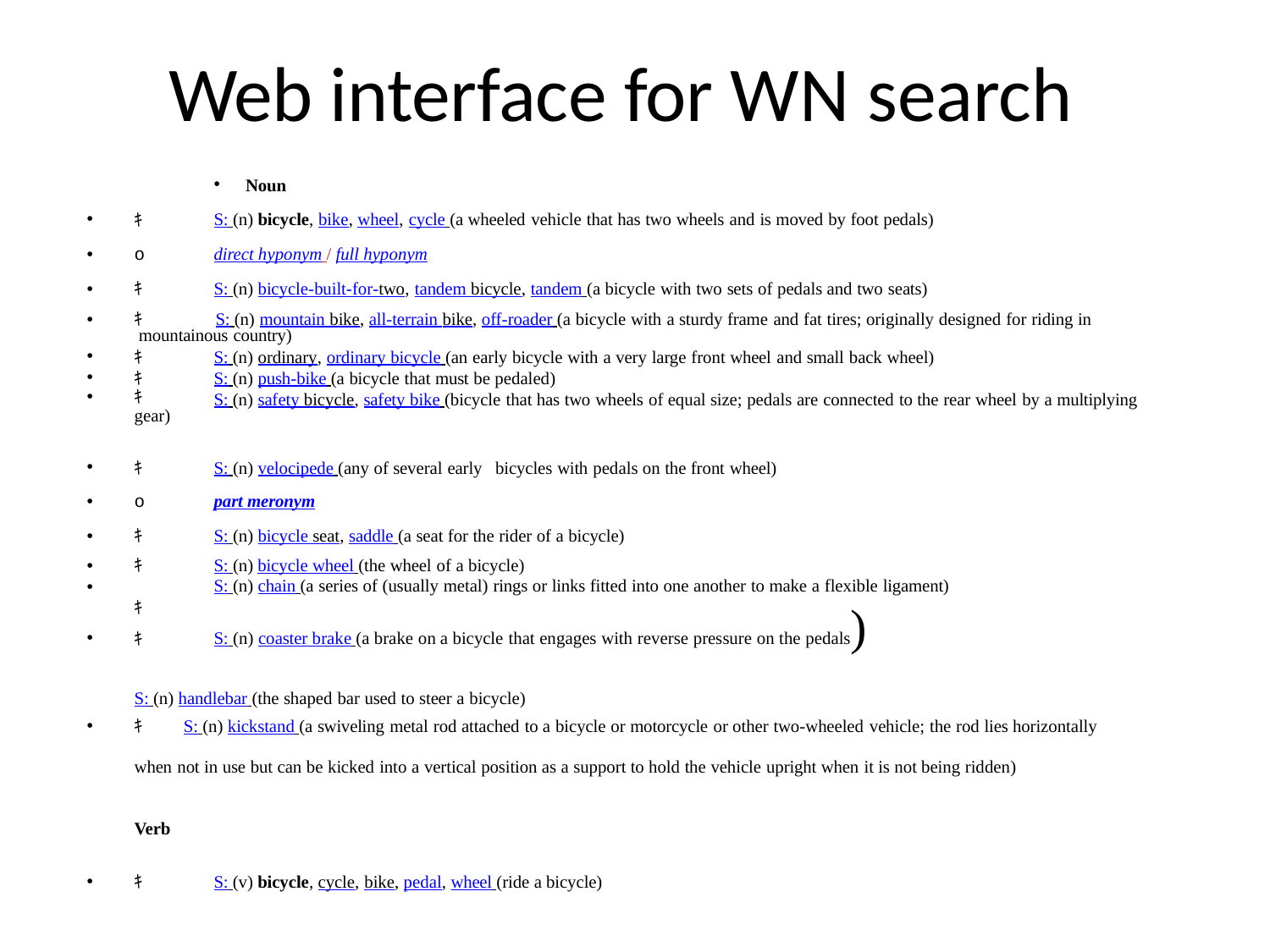

# Web interface for WN search
Noun
S: (n) bicycle, bike, wheel, cycle (a wheeled vehicle that has two wheels and is moved by foot pedals)
direct hyponym / full hyponym
S: (n) bicycle-built-for-two, tandem bicycle, tandem (a bicycle with two sets of pedals and two seats)
ｷ
•
•
•
o
ｷ
ｷ	S: (n) mountain bike, all-terrain bike, off-roader (a bicycle with a sturdy frame and fat tires; originally designed for riding in  mountainous country)
ｷ
ｷ
ｷ
gear)
S: (n) ordinary, ordinary bicycle (an early bicycle with a very large front wheel and small back wheel)
S: (n) push-bike (a bicycle that must be pedaled)
S: (n) safety bicycle, safety bike (bicycle that has two wheels of equal size; pedals are connected to the rear wheel by a multiplying
ｷ
•
•
•
•
S: (n) velocipede (any of several early bicycles with pedals on the front wheel)
part meronym
S: (n) bicycle seat, saddle (a seat for the rider of a bicycle)
S: (n) bicycle wheel (the wheel of a bicycle)
S: (n) chain (a series of (usually metal) rings or links fitted into one another to make a flexible ligament)
S: (n) coaster brake (a brake on a bicycle that engages with reverse pressure on the pedals)
o
ｷ
ｷ  ｷ
ｷ
S: (n) handlebar (the shaped bar used to steer a bicycle)
ｷ	S: (n) kickstand (a swiveling metal rod attached to a bicycle or motorcycle or other two-wheeled vehicle; the rod lies horizontally

when not in use but can be kicked into a vertical position as a support to hold the vehicle upright when it is not being ridden)

Verb
ｷ
S: (v) bicycle, cycle, bike, pedal, wheel (ride a bicycle)